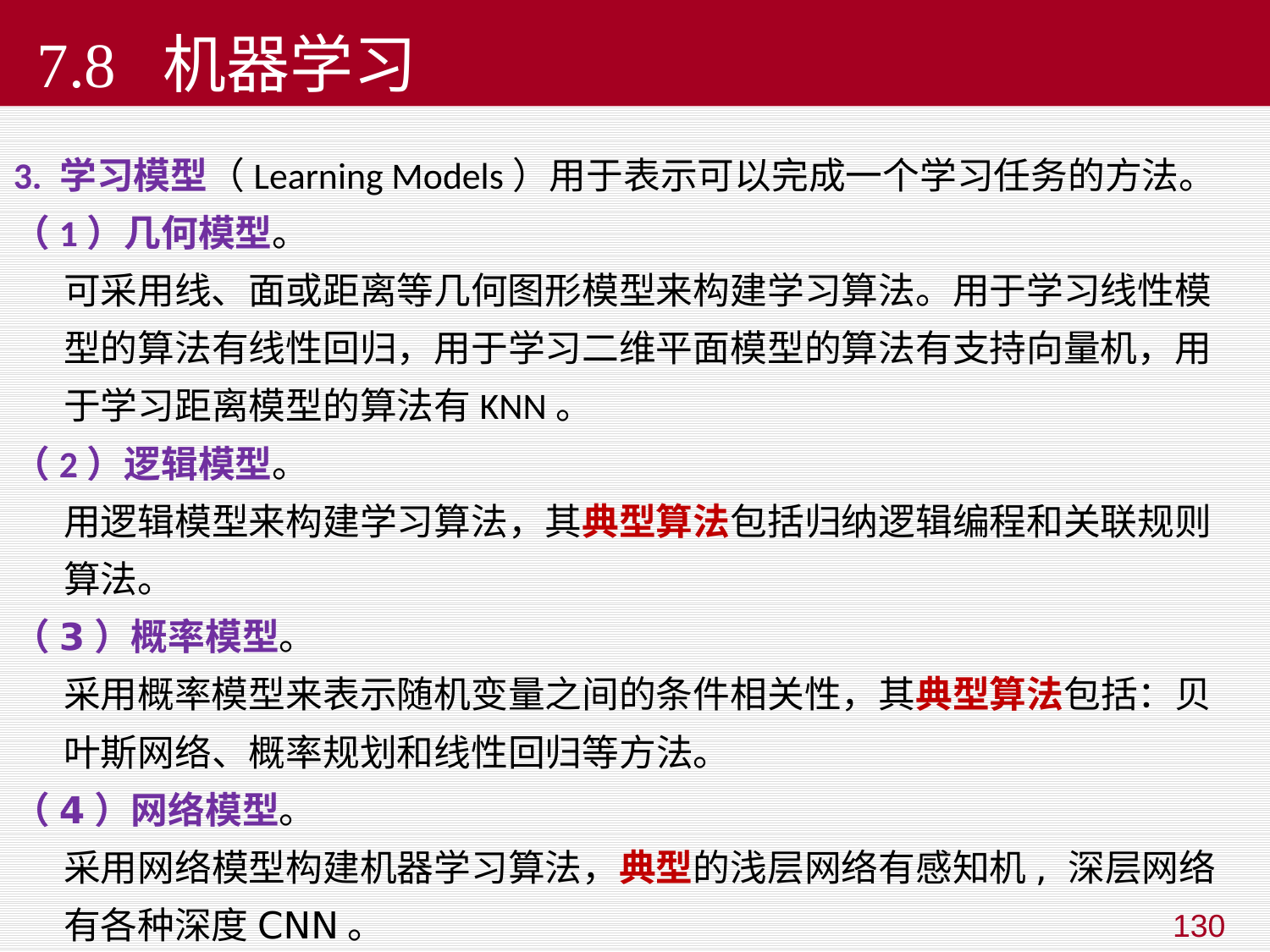

7.8  机器学习
3. 学习模型（Learning Models）用于表示可以完成一个学习任务的方法。
（1）几何模型。
可采用线、面或距离等几何图形模型来构建学习算法。用于学习线性模型的算法有线性回归，用于学习二维平面模型的算法有支持向量机，用于学习距离模型的算法有KNN。
（2）逻辑模型。
用逻辑模型来构建学习算法，其典型算法包括归纳逻辑编程和关联规则算法。
（3）概率模型。
采用概率模型来表示随机变量之间的条件相关性，其典型算法包括：贝叶斯网络、概率规划和线性回归等方法。
（4）网络模型。
采用网络模型构建机器学习算法，典型的浅层网络有感知机, 深层网络有各种深度CNN。

130